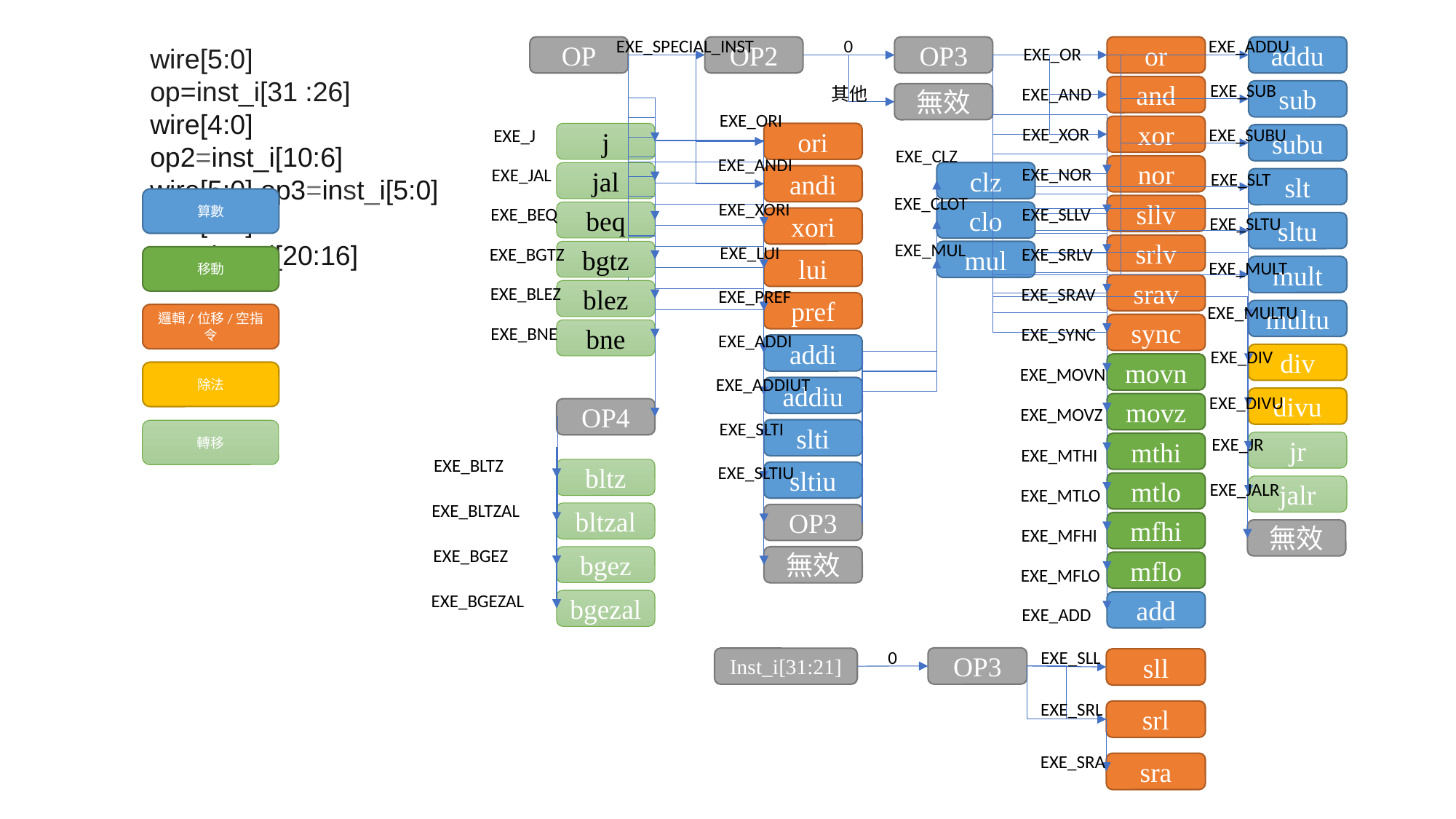

EXE_SPECIAL_INST
0
EXE_ADDU
EXE_OR
addu
OP3
or
OP2
OP
EXE_SUB
and
EXE_AND
其他
sub
無效
EXE_ORI
xor
EXE_XOR
EXE_SUBU
EXE_J
j
ori
subu
EXE_CLZ
EXE_ANDI
nor
EXE_NOR
EXE_JAL
EXE_SLT
clz
jal
andi
slt
EXE_CLOT
EXE_XORI
sllv
EXE_SLLV
EXE_BEQ
beq
clo
EXE_SLTU
xori
sltu
EXE_MUL
srlv
EXE_LUI
EXE_BGTZ
EXE_SRLV
bgtz
mul
lui
EXE_MULT
mult
srav
EXE_BLEZ
EXE_SRAV
EXE_PREF
blez
pref
EXE_MULTU
multu
sync
EXE_BNE
EXE_SYNC
bne
EXE_ADDI
addi
EXE_DIV
div
movn
EXE_MOVN
EXE_ADDIUT
addiu
EXE_DIVU
divu
movz
EXE_MOVZ
OP4
EXE_SLTI
slti
EXE_JR
jr
mthi
EXE_MTHI
EXE_BLTZ
EXE_SLTIU
bltz
sltiu
EXE_JALR
mtlo
jalr
EXE_MTLO
EXE_BLTZAL
bltzal
OP3
mfhi
EXE_MFHI
無效
EXE_BGEZ
bgez
無效
mflo
EXE_MFLO
EXE_BGEZAL
bgezal
add
EXE_ADD
EXE_SLL
0
OP3
Inst_i[31:21]
sll
EXE_SRL
srl
EXE_SRA
sra
wire[5:0] op=inst_i[31 :26]
wire[4:0] op2=inst_i[10:6]
wire[5:0] op3=inst_i[5:0]
wire[4:0] op4=inst_i[20:16]
算數
移動
邏輯/位移/空指令
除法
轉移